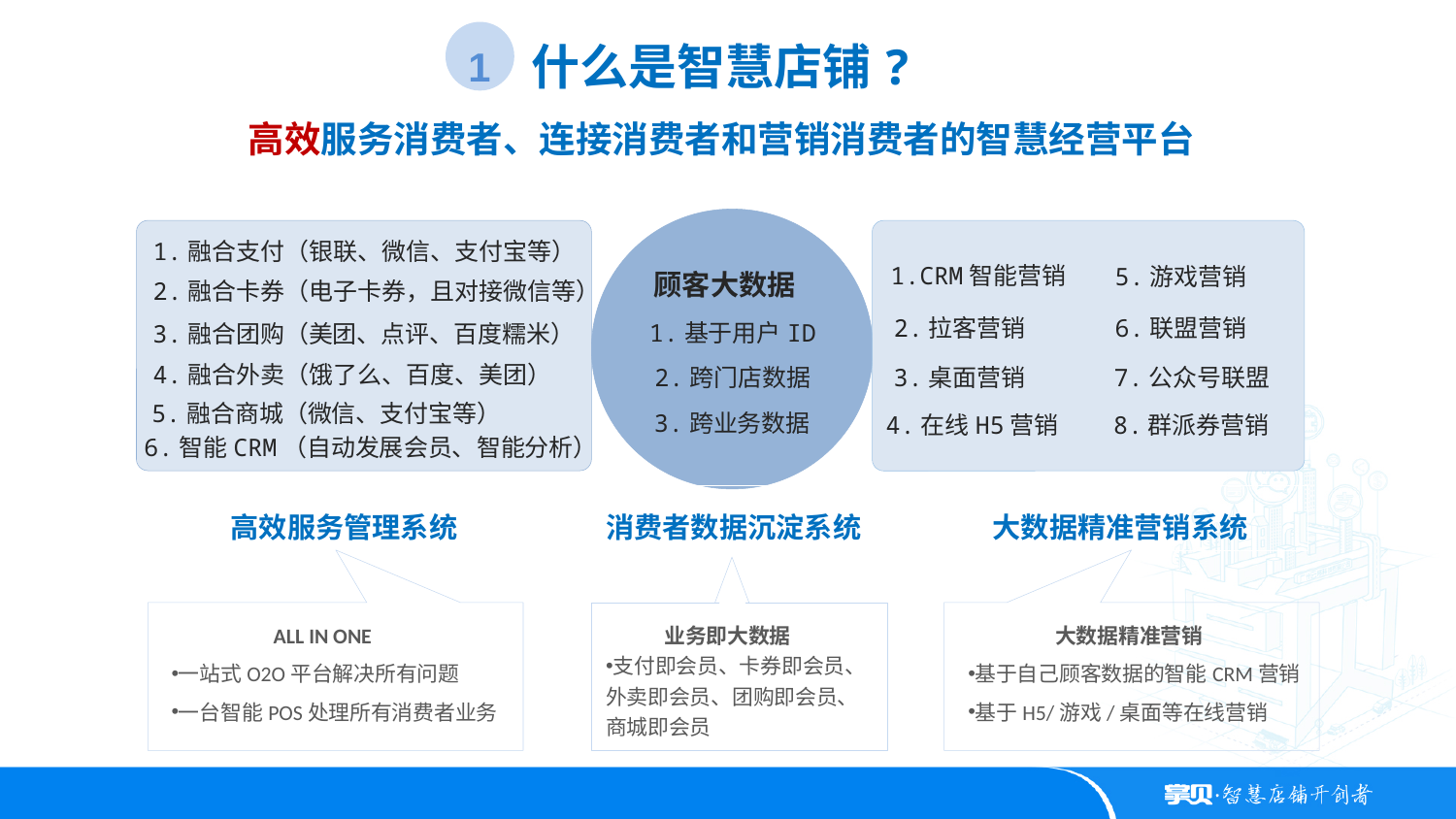

什么是智慧店铺?
高效服务消费者、连接消费者和营销消费者的智慧经营平台
1

1.融合支付（银联、微信、支付宝等）
顾客大数据
1.CRM智能营销
5.游戏营销
2.融合卡券（电子卡券，且对接微信等）
2.拉客营销
6.联盟营销
1.基于用户ID
3.融合团购（美团、点评、百度糯米）

4.融合外卖（饿了么、百度、美团）
3.桌面营销
2.跨门店数据
7.公众号联盟
5.融合商城（微信、支付宝等）
3.跨业务数据
8.群派券营销
4.在线H5营销
6.智能CRM（自动发展会员、智能分析）
高效服务管理系统
消费者数据沉淀系统
大数据精准营销系统

                     ALL IN ONE
一站式O2O平台解决所有问题
一台智能POS处理所有消费者业务
           业务即大数据
支付即会员、卡券即会员、外卖即会员、团购即会员、商城即会员

                 大数据精准营销
基于自己顾客数据的智能CRM营销
基于H5/游戏/桌面等在线营销